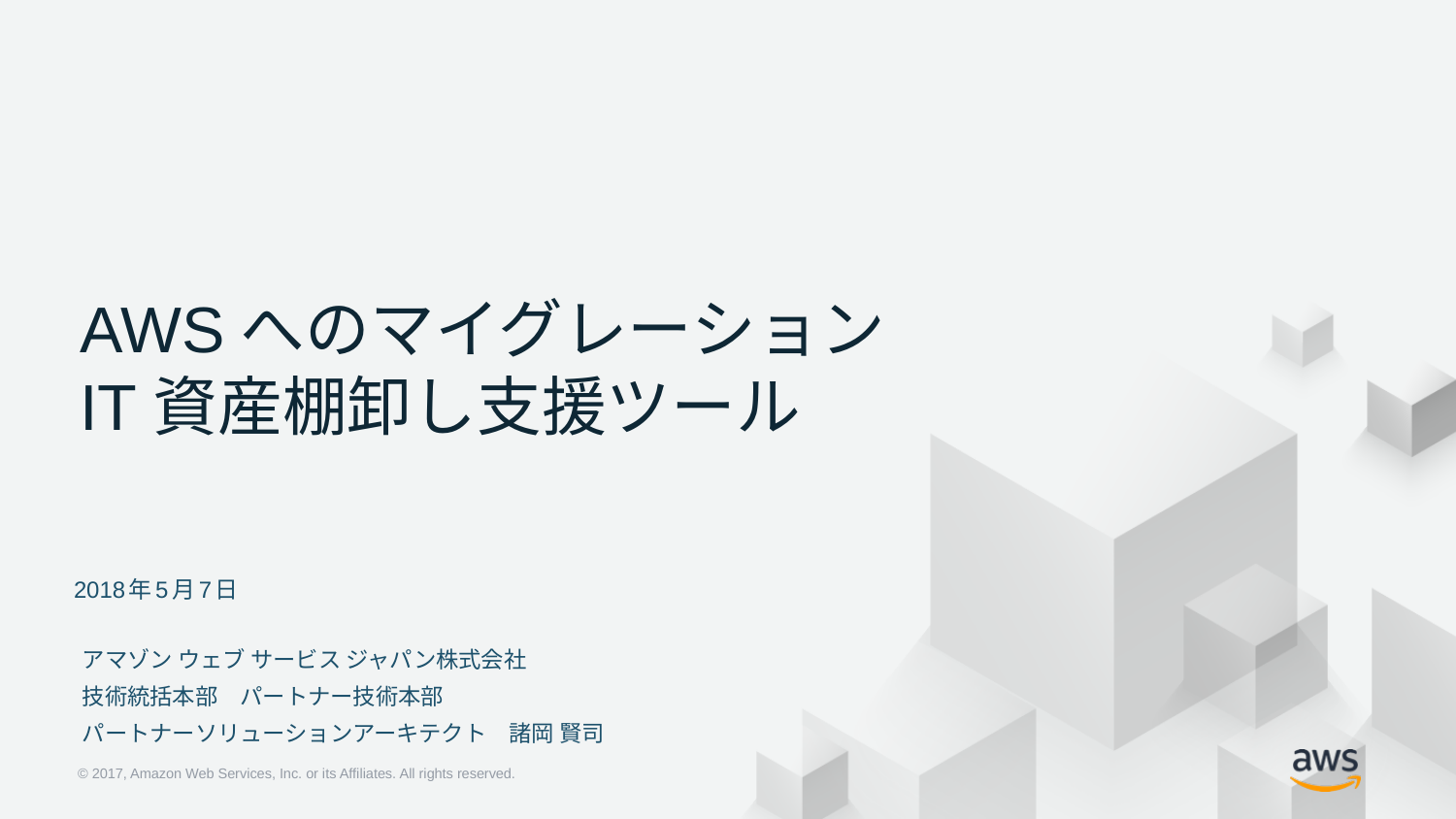

# AWSへのマイグレーション IT資産棚卸し支援ツール

2018年5月7日
アマゾン ウェブ サービス ジャパン株式会社
技術統括本部　パートナー技術本部
パートナーソリューションアーキテクト　諸岡 賢司